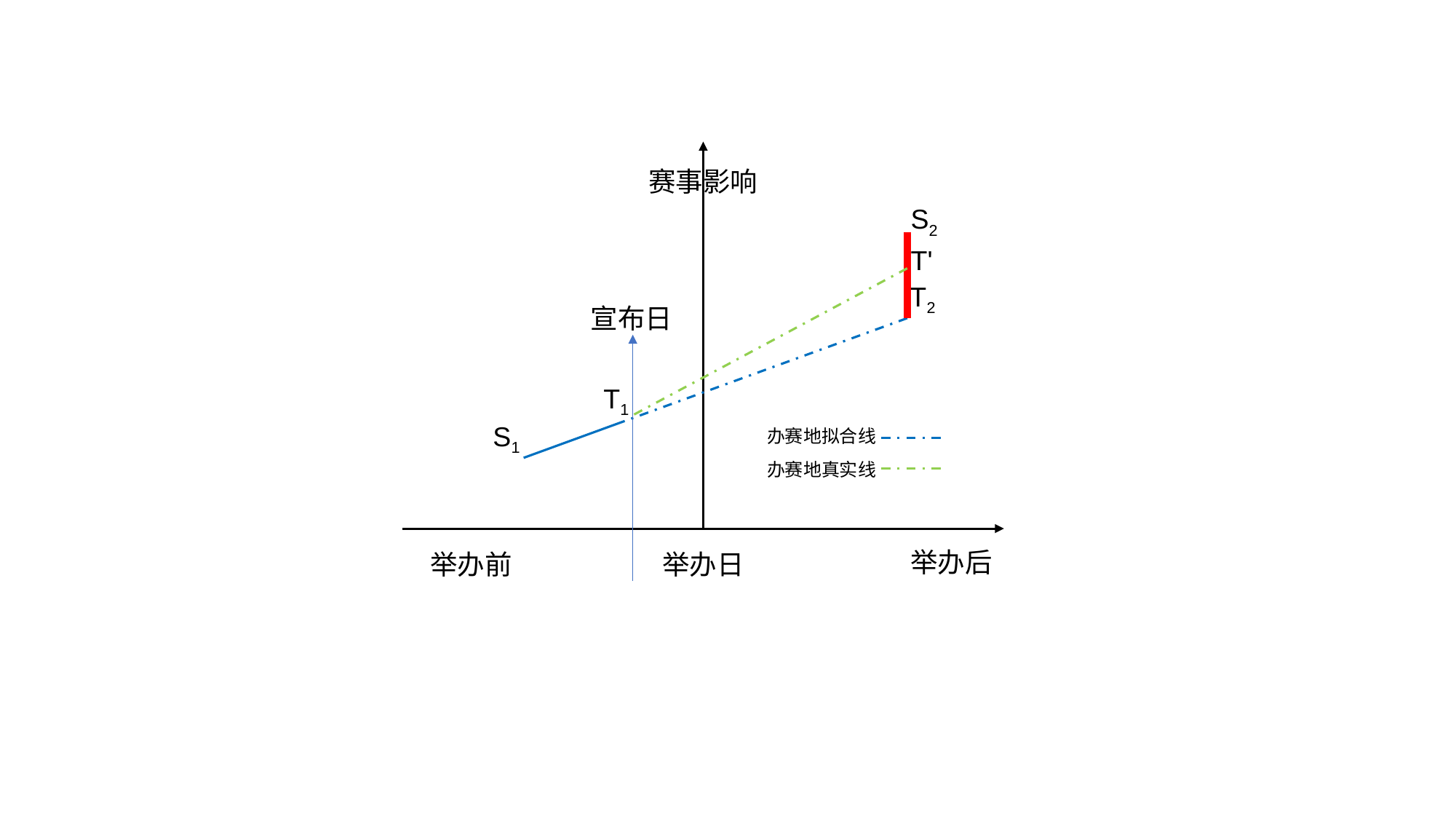

赛事影响
S2
T'
T2
宣布日
T1
S1
办赛地拟合线
办赛地真实线
举办后
举办日
举办前